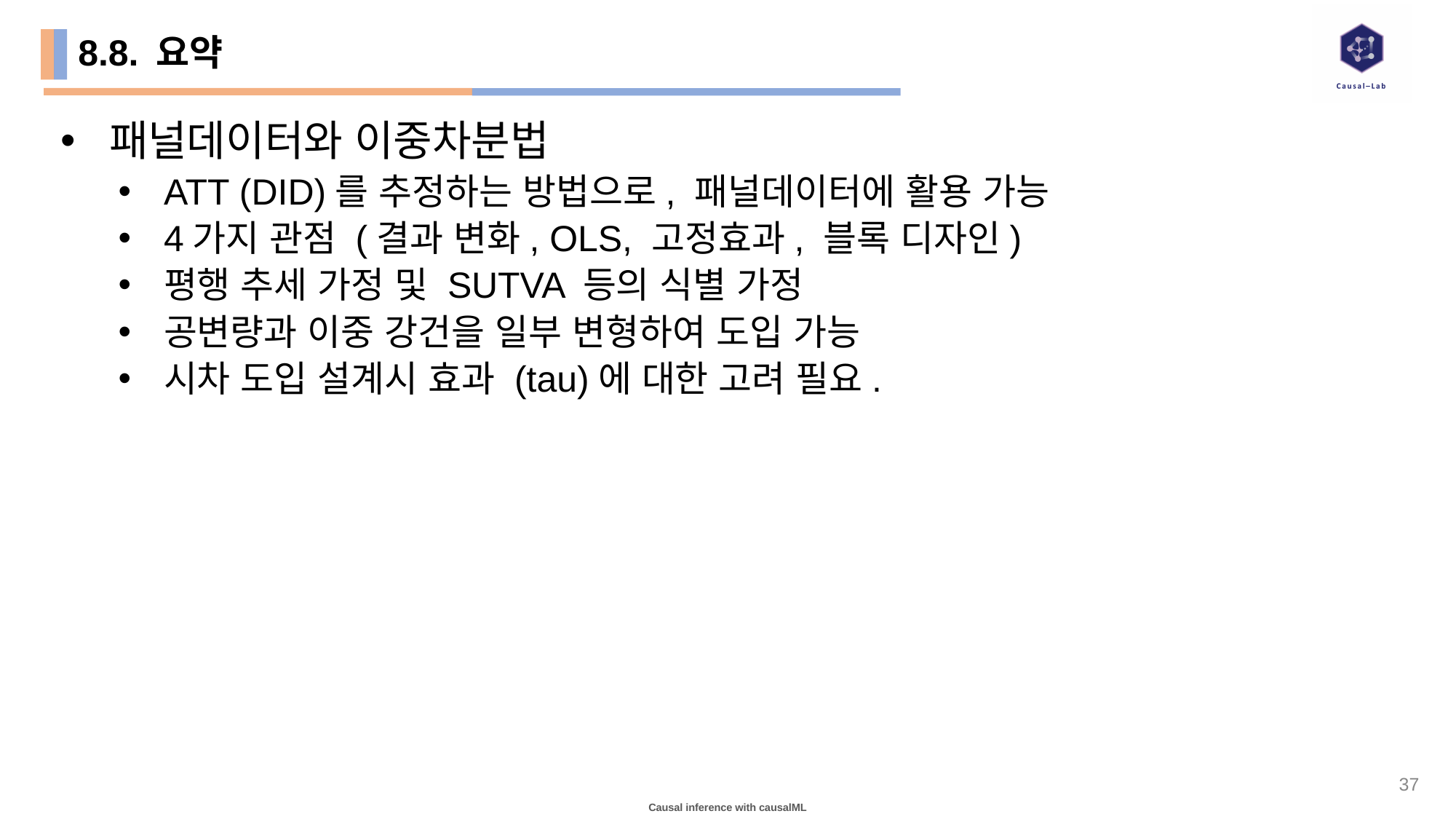

# 8.8. 요약
패널데이터와 이중차분법
ATT (DID)를 추정하는 방법으로, 패널데이터에 활용 가능
4가지 관점 (결과 변화, OLS, 고정효과, 블록 디자인)
평행 추세 가정 및 SUTVA 등의 식별 가정
공변량과 이중 강건을 일부 변형하여 도입 가능
시차 도입 설계시 효과 (tau)에 대한 고려 필요.

37